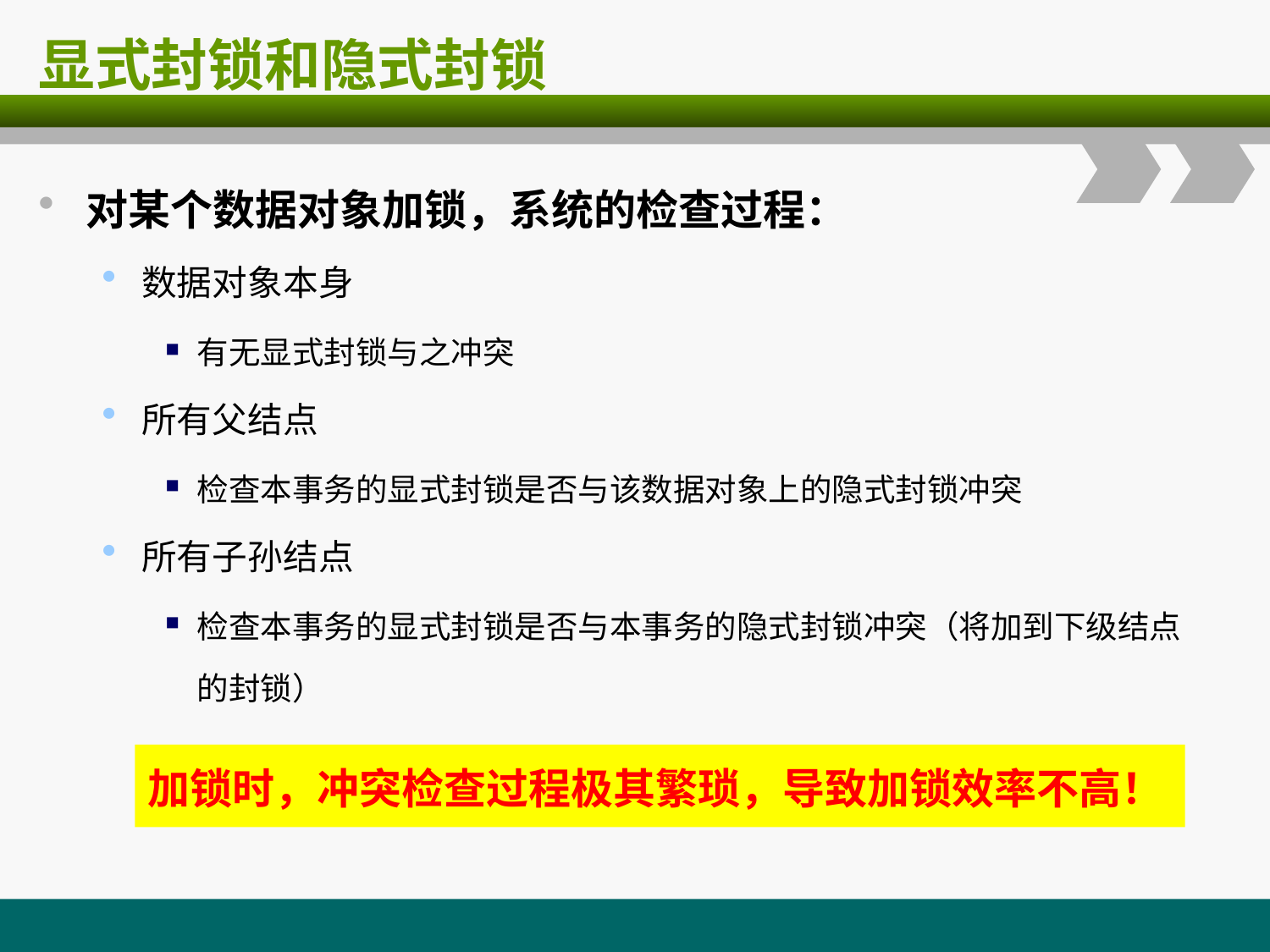

# 显式封锁和隐式封锁
对某个数据对象加锁，系统的检查过程：
数据对象本身
有无显式封锁与之冲突
所有父结点
检查本事务的显式封锁是否与该数据对象上的隐式封锁冲突
所有子孙结点
检查本事务的显式封锁是否与本事务的隐式封锁冲突（将加到下级结点的封锁）
加锁时，冲突检查过程极其繁琐，导致加锁效率不高！